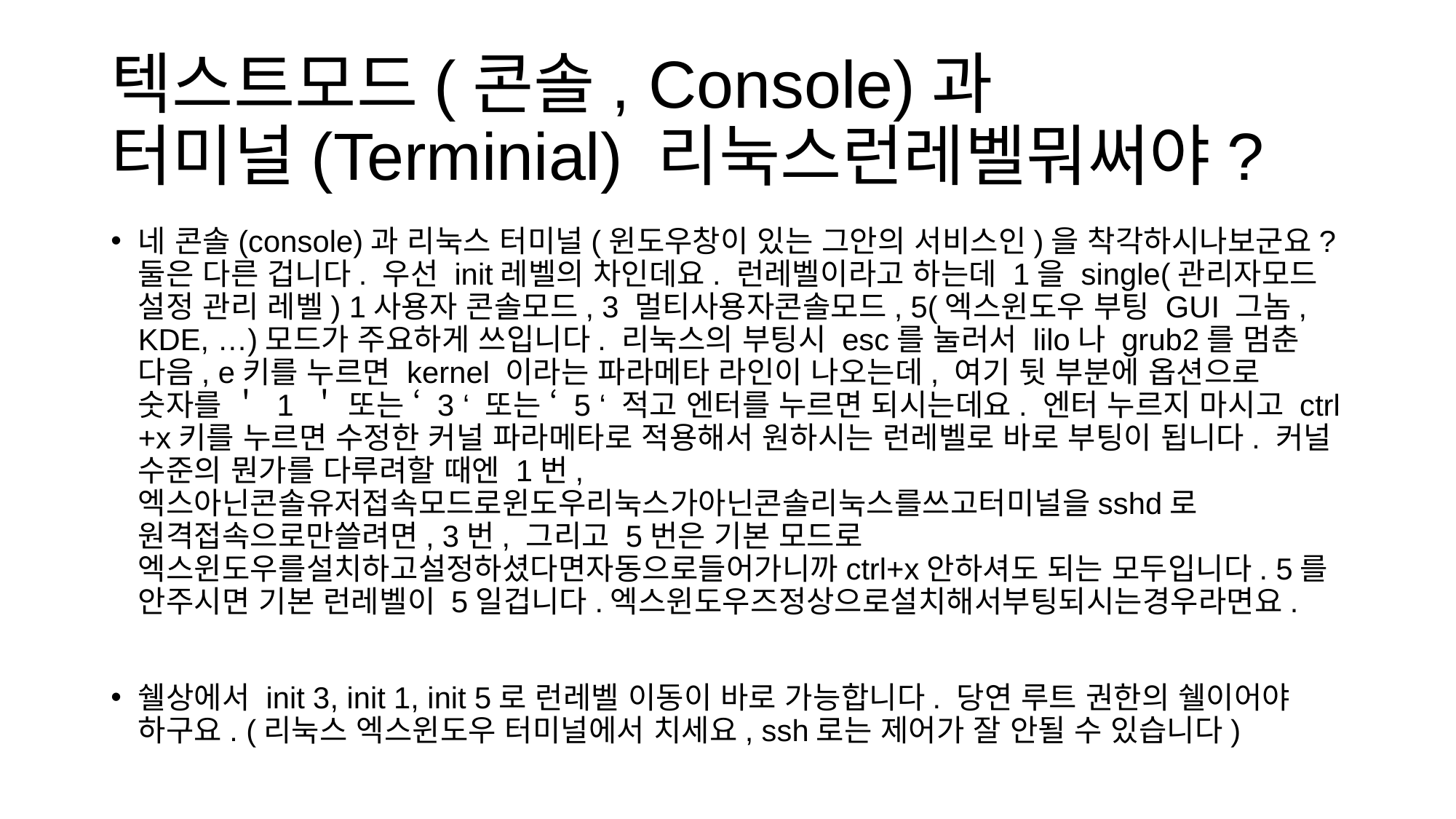

# 텍스트모드(콘솔, Console)과 터미널(Terminial) 리눅스런레벨뭐써야?
네 콘솔(console)과 리눅스 터미널(윈도우창이 있는 그안의 서비스인)을 착각하시나보군요?둘은 다른 겁니다. 우선 init레벨의 차인데요. 런레벨이라고 하는데 1을 single(관리자모드 설정 관리 레벨) 1사용자 콘솔모드, 3 멀티사용자콘솔모드, 5(엑스윈도우 부팅 GUI 그놈, KDE, …)모드가 주요하게 쓰입니다. 리눅스의 부팅시 esc를 눌러서 lilo나 grub2를 멈춘 다음, e키를 누르면 kernel 이라는 파라메타 라인이 나오는데, 여기 뒷 부분에 옵션으로 숫자를 ＇ 1 ＇ 또는 ‘ 3 ‘ 또는 ‘ 5 ‘ 적고 엔터를 누르면 되시는데요. 엔터 누르지 마시고 ctrl +x키를 누르면 수정한 커널 파라메타로 적용해서 원하시는 런레벨로 바로 부팅이 됩니다. 커널 수준의 뭔가를 다루려할 때엔 1번, 엑스아닌콘솔유저접속모드로윈도우리눅스가아닌콘솔리눅스를쓰고터미널을sshd로 원격접속으로만쓸려면, 3번, 그리고 5번은 기본 모드로 엑스윈도우를설치하고설정하셨다면자동으로들어가니까ctrl+x안하셔도 되는 모두입니다. 5를 안주시면 기본 런레벨이 5일겁니다.엑스윈도우즈정상으로설치해서부팅되시는경우라면요.

쉘상에서 init 3, init 1, init 5로 런레벨 이동이 바로 가능합니다. 당연 루트 권한의 쉘이어야 하구요. (리눅스 엑스윈도우 터미널에서 치세요, ssh로는 제어가 잘 안될 수 있습니다)